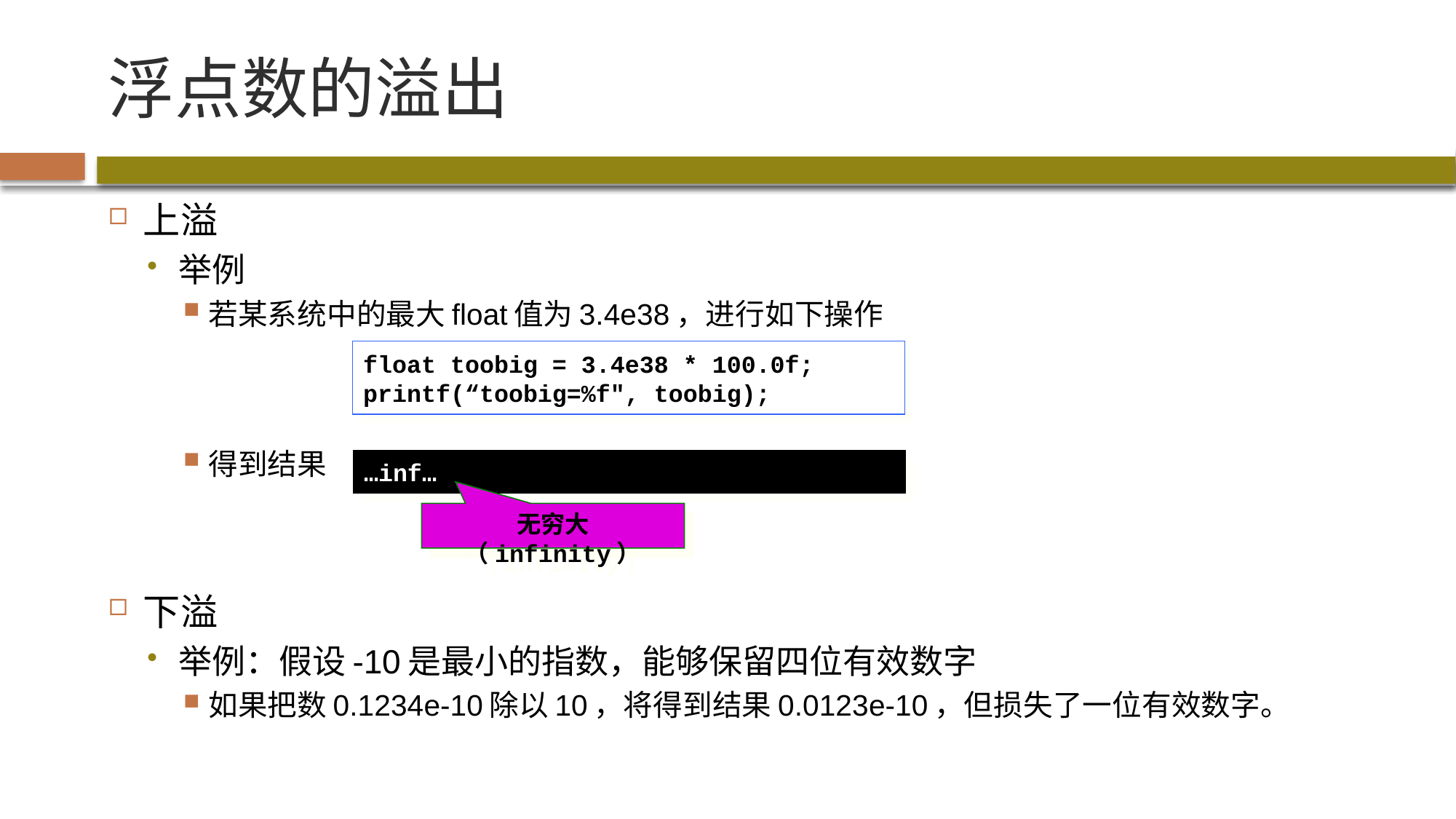

# 浮点数的溢出
上溢
举例
若某系统中的最大float值为3.4e38，进行如下操作

得到结果

下溢
举例：假设-10是最小的指数，能够保留四位有效数字
如果把数0.1234e-10除以10，将得到结果0.0123e-10，但损失了一位有效数字。
float toobig = 3.4e38 * 100.0f;
printf(“toobig=%f", toobig);
…inf…
无穷大（infinity）